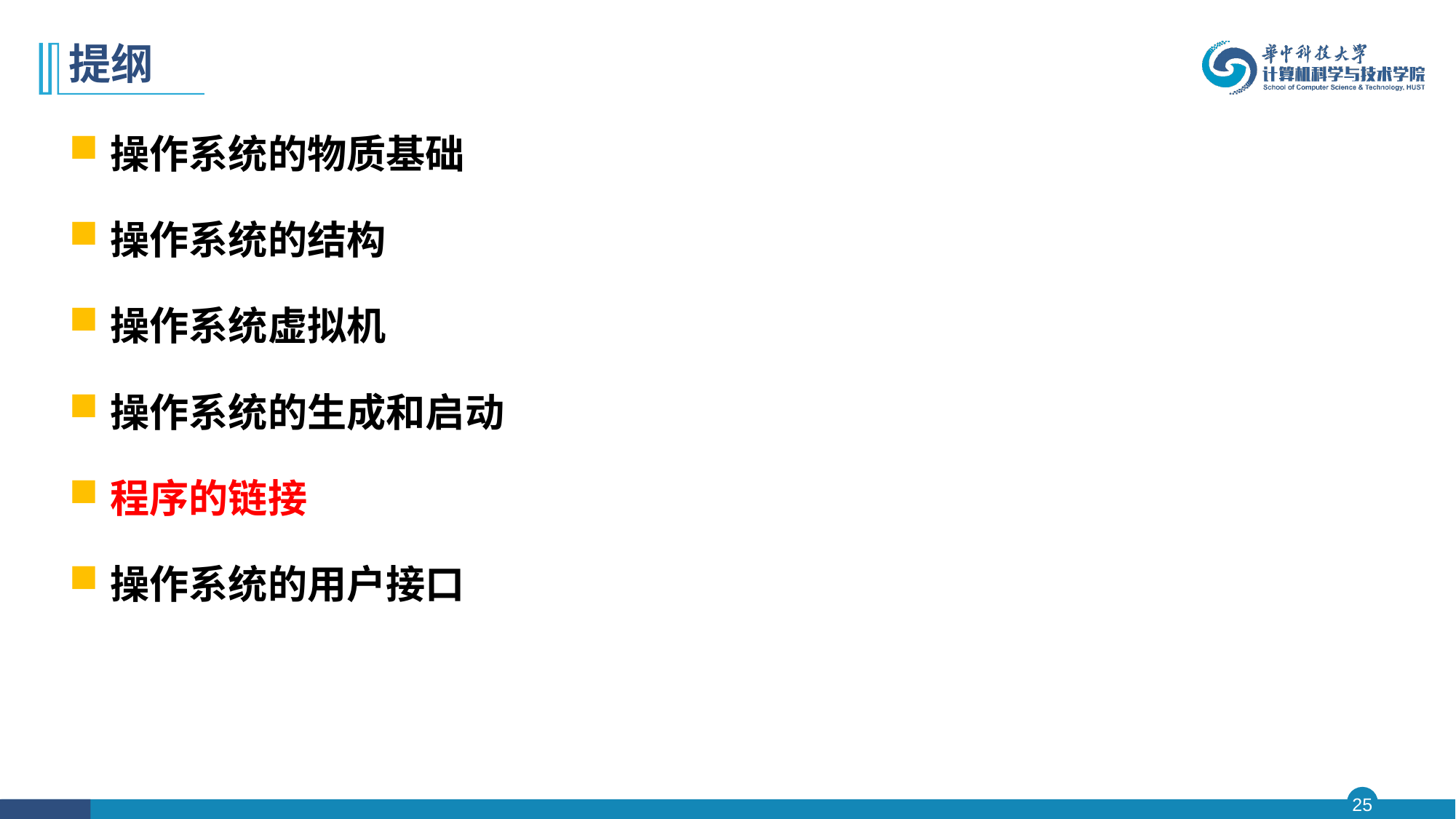

# 提纲
操作系统的物质基础
操作系统的结构
操作系统虚拟机
操作系统的生成和启动
程序的链接
操作系统的用户接口